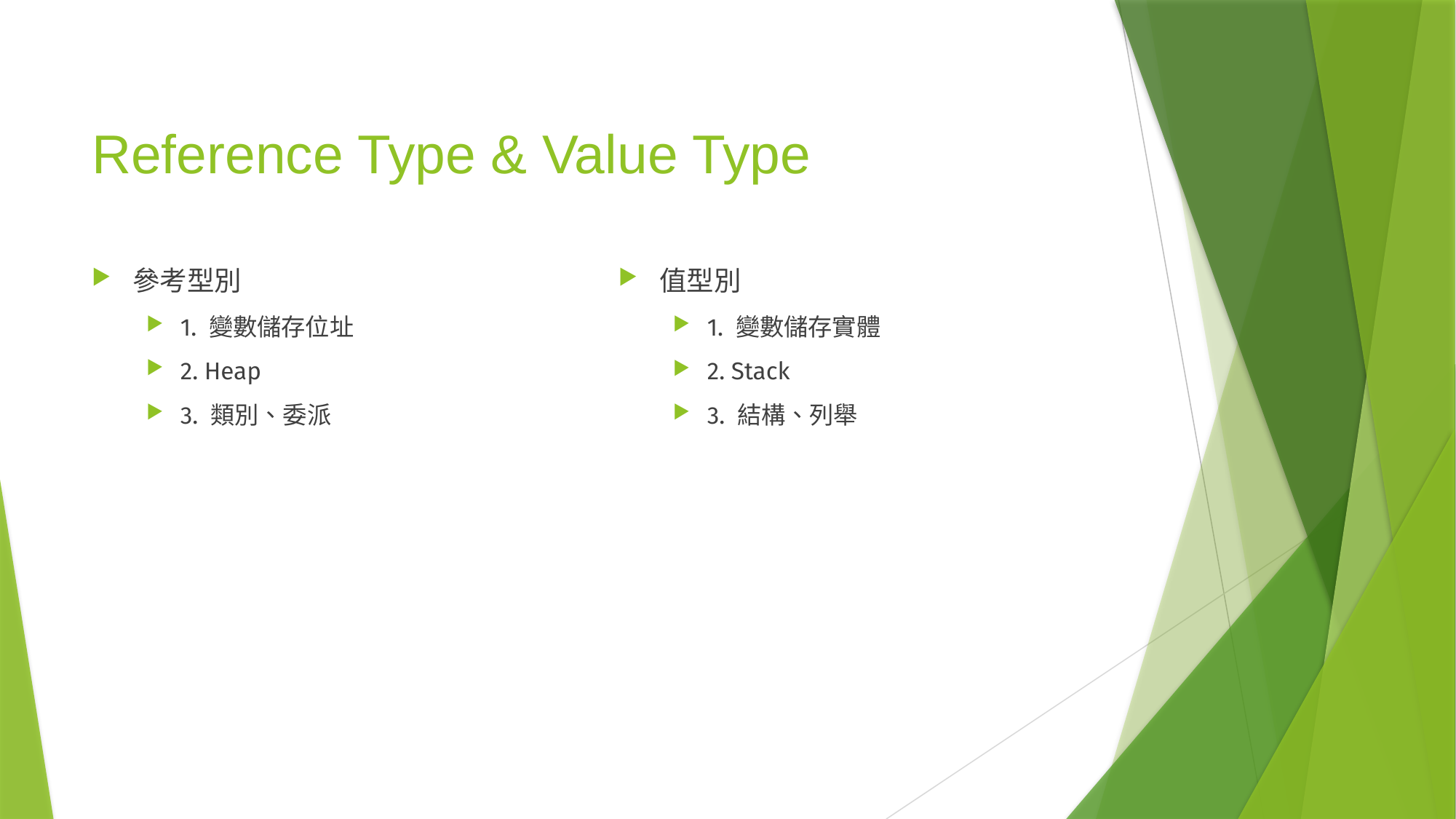

# Reference Type & Value Type
參考型別
1. 變數儲存位址
2. Heap
3. 類別、委派
值型別
1. 變數儲存實體
2. Stack
3. 結構、列舉